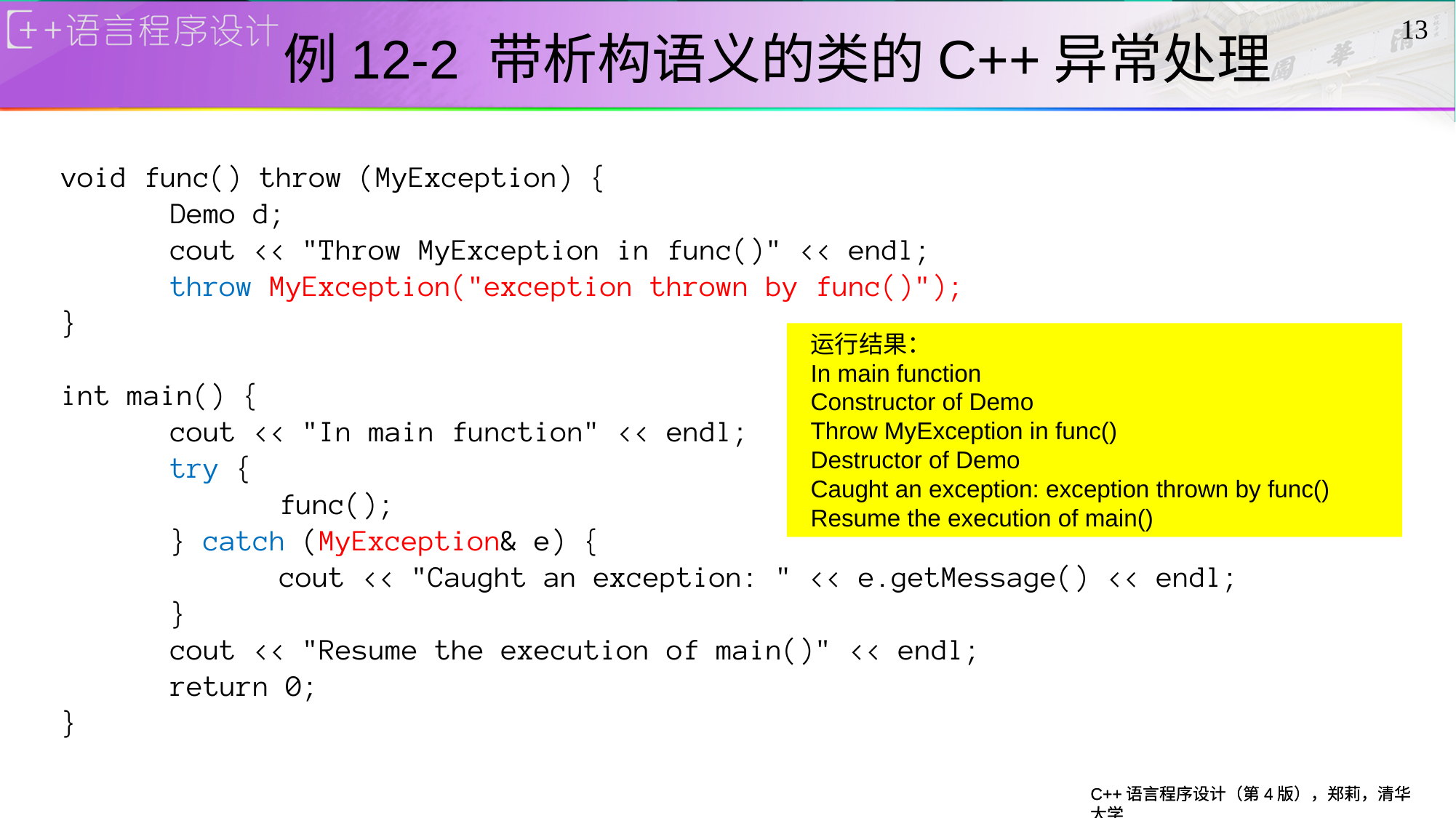

# 例12-2 带析构语义的类的C++异常处理
13
void func() throw (MyException) {
	Demo d;
	cout << "Throw MyException in func()" << endl;
	throw MyException("exception thrown by func()");
}

int main() {
	cout << "In main function" << endl;
	try {
		func();
	} catch (MyException& e) {
		cout << "Caught an exception: " << e.getMessage() << endl;
	}
	cout << "Resume the execution of main()" << endl;
	return 0;
}
运行结果：
In main function
Constructor of Demo
Throw MyException in func()
Destructor of Demo
Caught an exception: exception thrown by func()
Resume the execution of main()